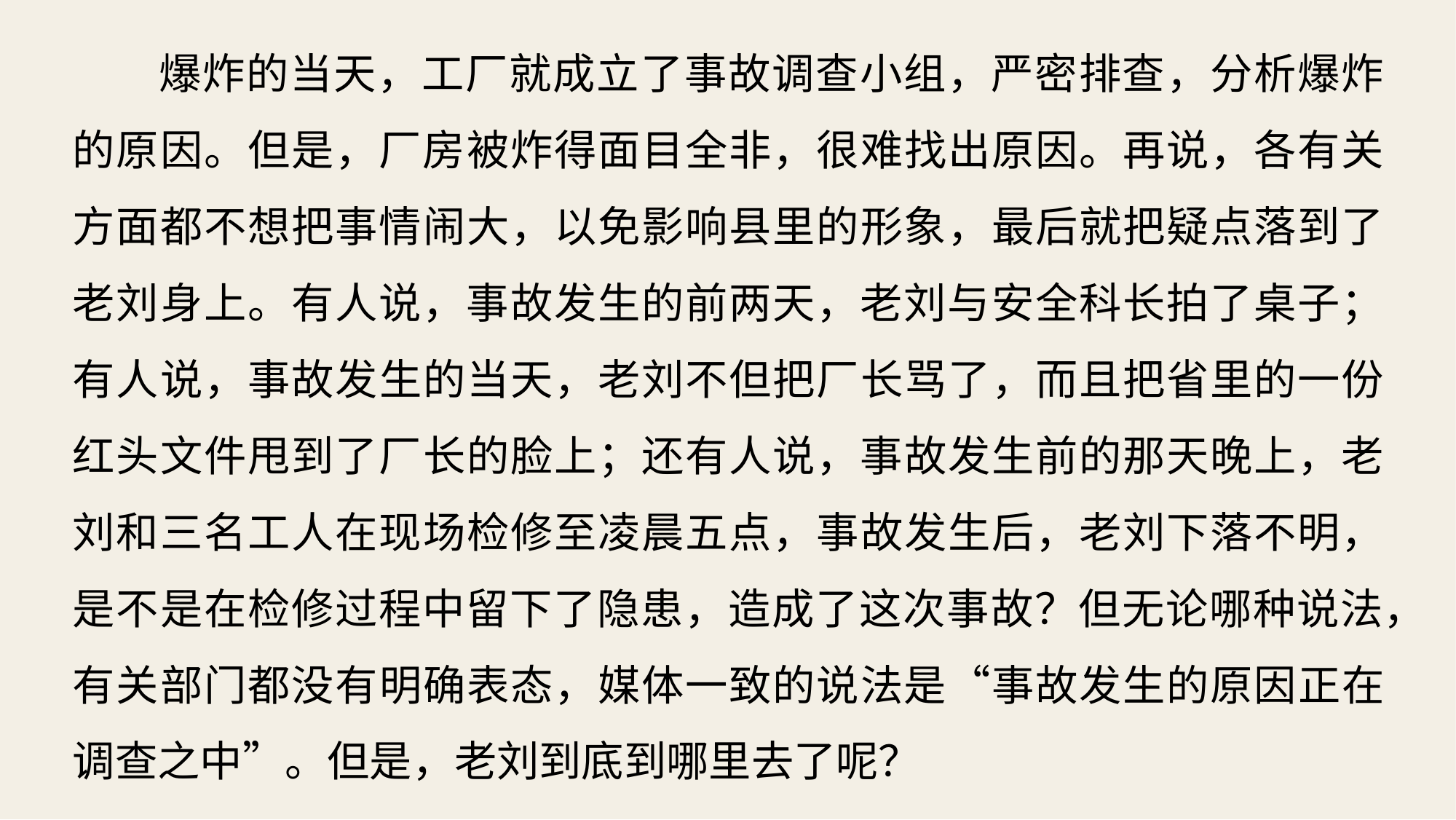

爆炸的当天，工厂就成立了事故调查小组，严密排查，分析爆炸的原因。但是，厂房被炸得面目全非，很难找出原因。再说，各有关方面都不想把事情闹大，以免影响县里的形象，最后就把疑点落到了老刘身上。有人说，事故发生的前两天，老刘与安全科长拍了桌子；有人说，事故发生的当天，老刘不但把厂长骂了，而且把省里的一份红头文件甩到了厂长的脸上；还有人说，事故发生前的那天晚上，老刘和三名工人在现场检修至凌晨五点，事故发生后，老刘下落不明，是不是在检修过程中留下了隐患，造成了这次事故？但无论哪种说法，有关部门都没有明确表态，媒体一致的说法是“事故发生的原因正在调查之中”。但是，老刘到底到哪里去了呢？